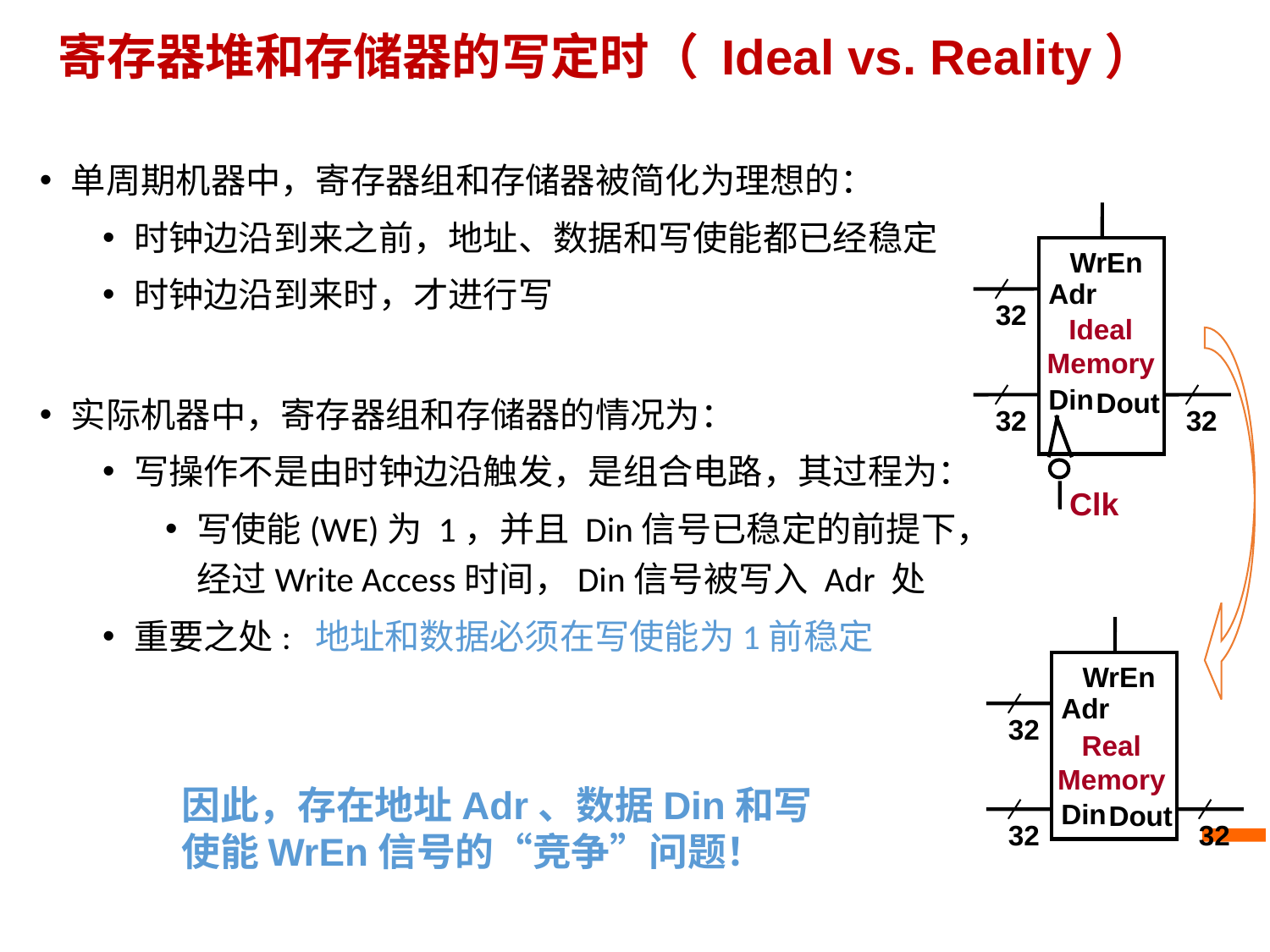

# 寄存器堆和存储器的写定时（ Ideal vs. Reality）
单周期机器中，寄存器组和存储器被简化为理想的：
时钟边沿到来之前，地址、数据和写使能都已经稳定
时钟边沿到来时，才进行写

实际机器中，寄存器组和存储器的情况为：
写操作不是由时钟边沿触发，是组合电路，其过程为：
写使能(WE)为 1，并且 Din信号已稳定的前提下，经过Write Access时间，Din信号被写入 Adr 处
重要之处:  地址和数据必须在写使能为1前稳定

WrEn
Adr

32
Ideal
Memory
Din
Dout

32
32

Clk

WrEn
Adr

32
Real
Memory
Din
Dout

32
32
因此，存在地址Adr、数据Din和写使能WrEn信号的“竞争”问题！